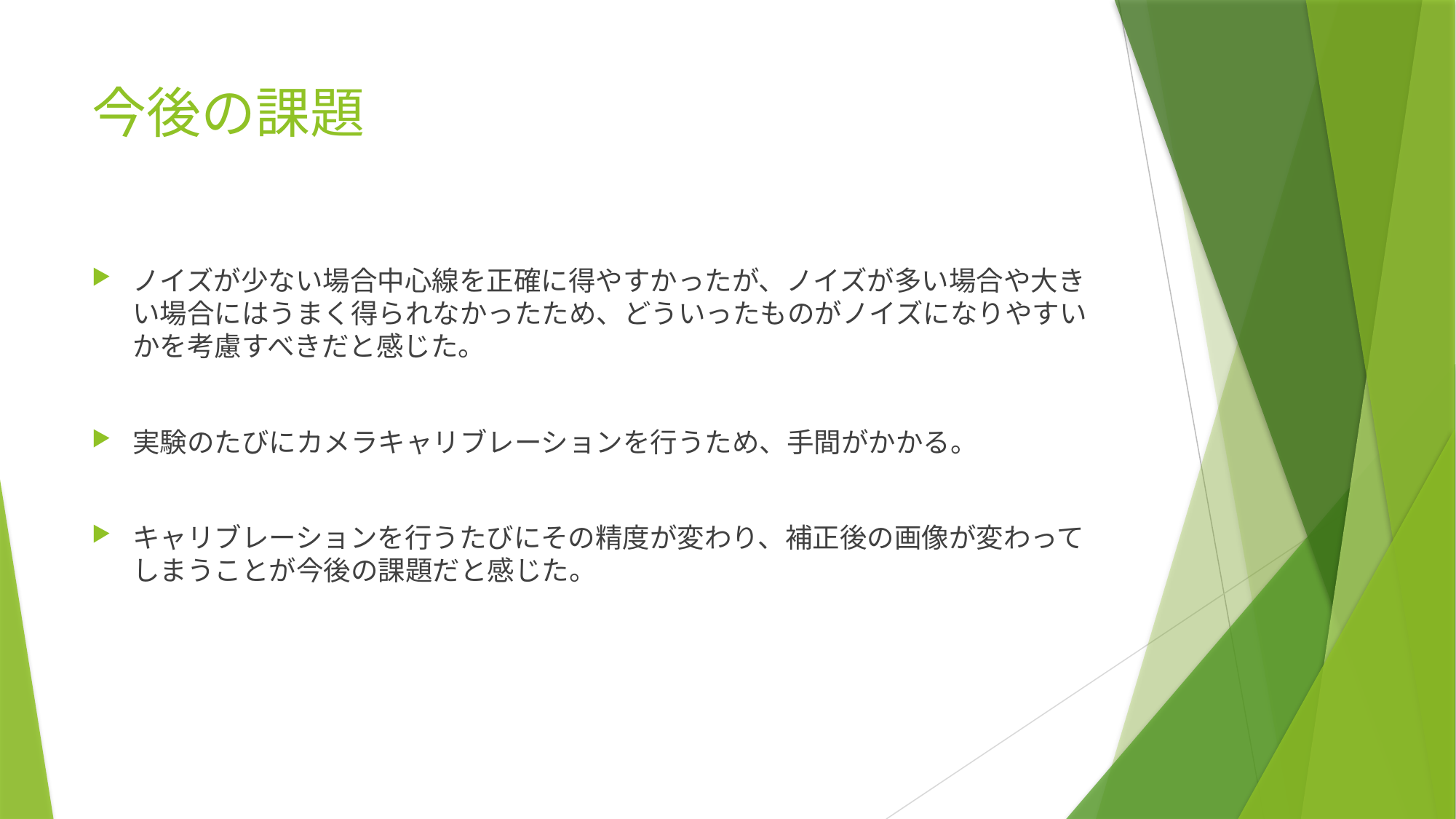

# 今後の課題
ノイズが少ない場合中心線を正確に得やすかったが、ノイズが多い場合や大きい場合にはうまく得られなかったため、どういったものがノイズになりやすいかを考慮すべきだと感じた。

実験のたびにカメラキャリブレーションを行うため、手間がかかる。

キャリブレーションを行うたびにその精度が変わり、補正後の画像が変わってしまうことが今後の課題だと感じた。